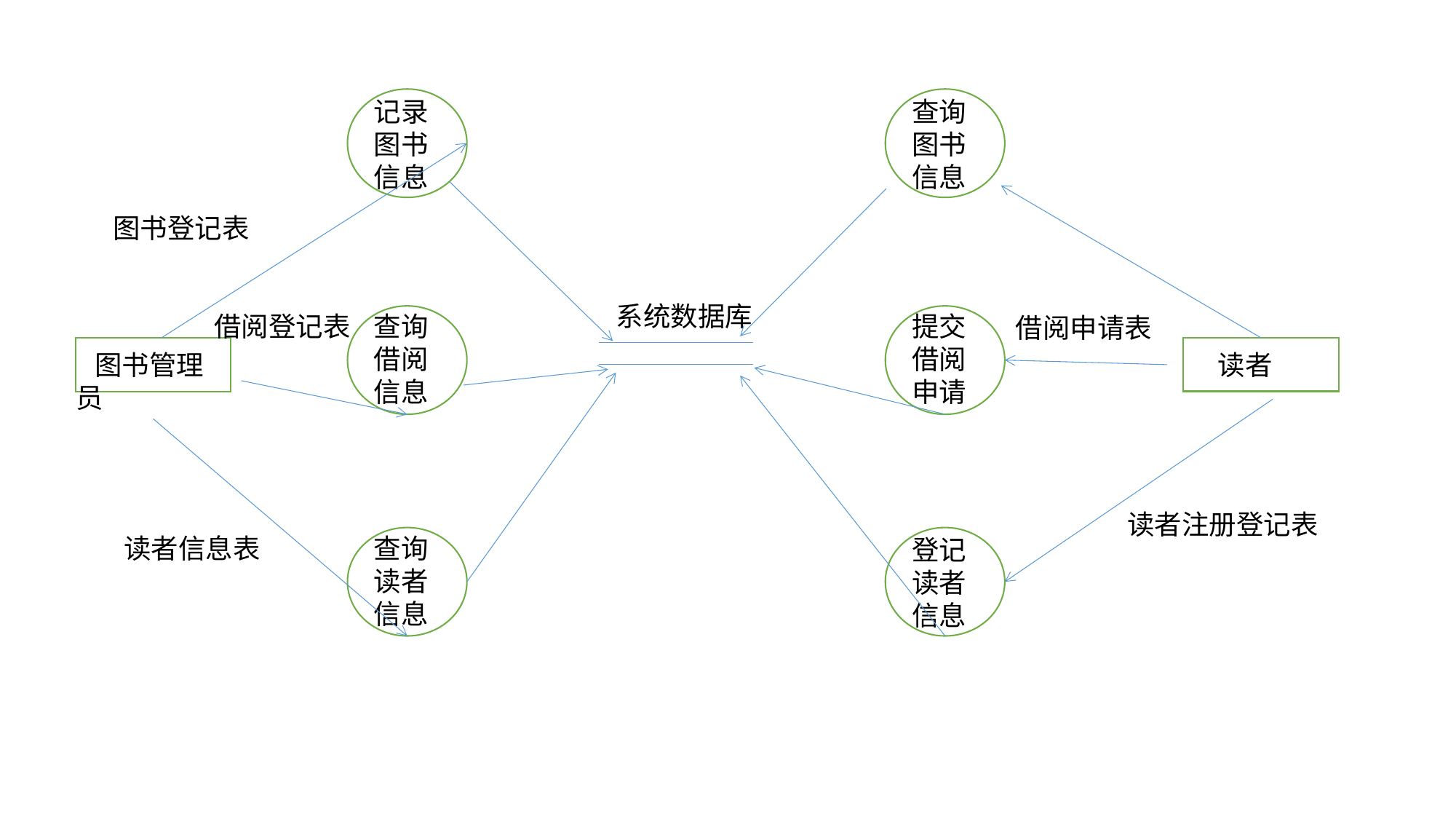

记录图书信息

查询图书信息
图书登记表
  系统数据库
借阅登记表
查询借阅信息
提交借阅申请

借阅申请表

  图书管理员
        读者
读者注册登记表
读者信息表
查询读者信息

登记读者信息